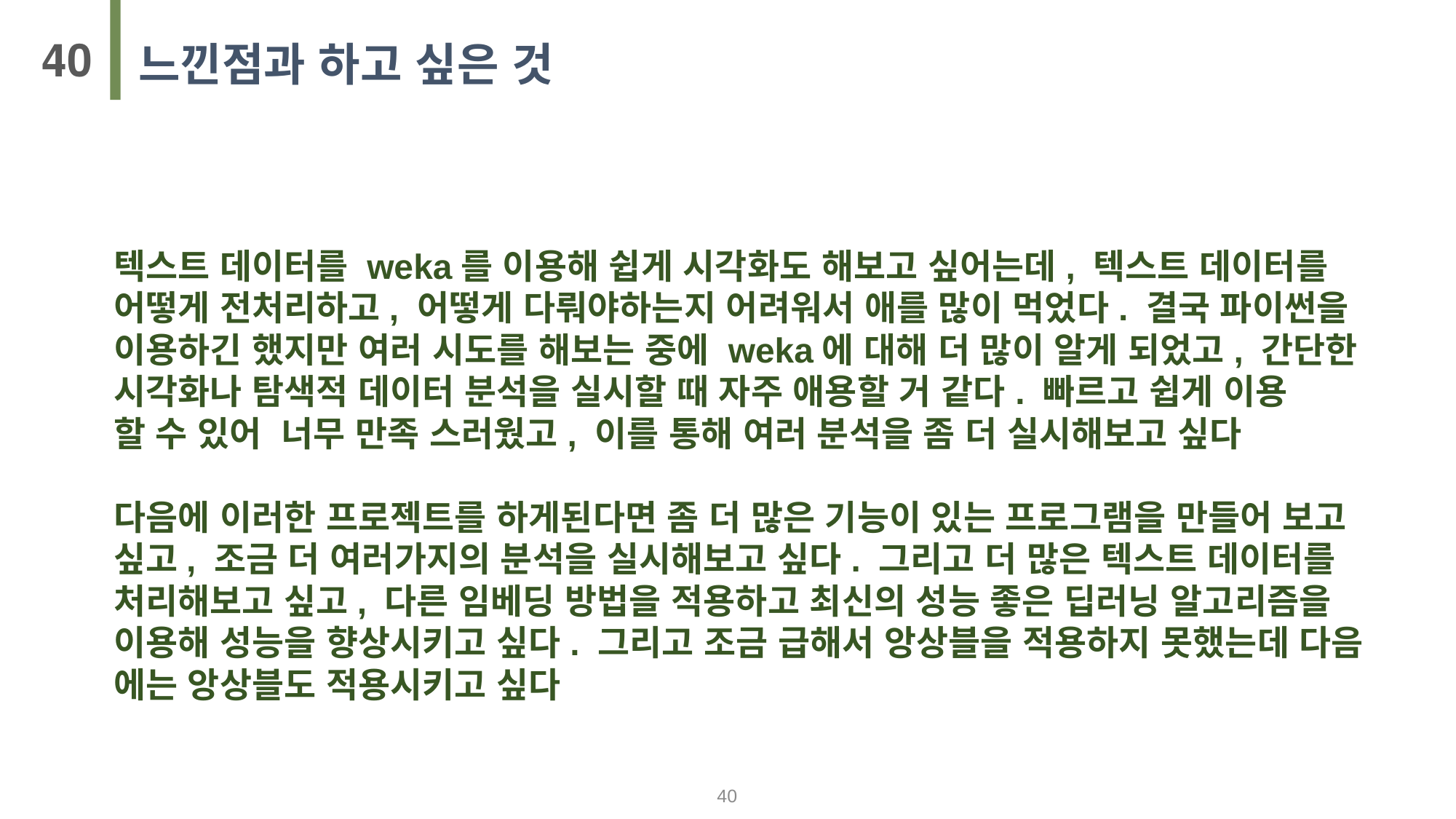

40
느낀점과 하고 싶은 것

텍스트 데이터를 weka를 이용해 쉽게 시각화도 해보고 싶어는데, 텍스트 데이터를
어떻게 전처리하고, 어떻게 다뤄야하는지 어려워서 애를 많이 먹었다. 결국 파이썬을
이용하긴 했지만 여러 시도를 해보는 중에 weka에 대해 더 많이 알게 되었고, 간단한
시각화나 탐색적 데이터 분석을 실시할 때 자주 애용할 거 같다. 빠르고 쉽게 이용
할 수 있어  너무 만족 스러웠고, 이를 통해 여러 분석을 좀 더 실시해보고 싶다

다음에 이러한 프로젝트를 하게된다면 좀 더 많은 기능이 있는 프로그램을 만들어 보고
싶고, 조금 더 여러가지의 분석을 실시해보고 싶다. 그리고 더 많은 텍스트 데이터를
처리해보고 싶고, 다른 임베딩 방법을 적용하고 최신의 성능 좋은 딥러닝 알고리즘을
이용해 성능을 향상시키고 싶다. 그리고 조금 급해서 앙상블을 적용하지 못했는데 다음
에는 앙상블도 적용시키고 싶다
40